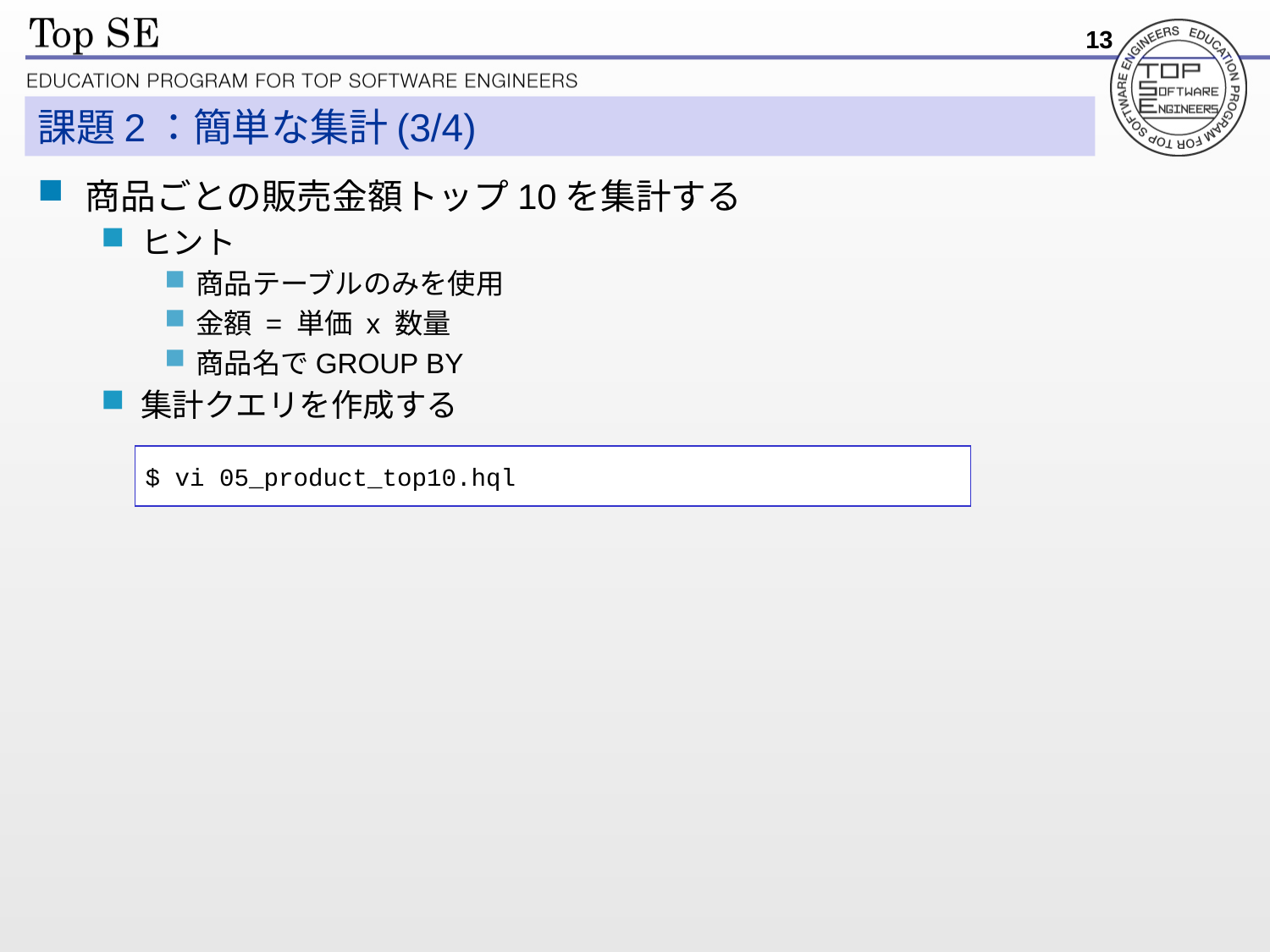

13
# 課題2：簡単な集計(3/4)
商品ごとの販売金額トップ10を集計する
ヒント
商品テーブルのみを使用
金額 = 単価 x 数量
商品名でGROUP BY
集計クエリを作成する

$ vi 05_product_top10.hql